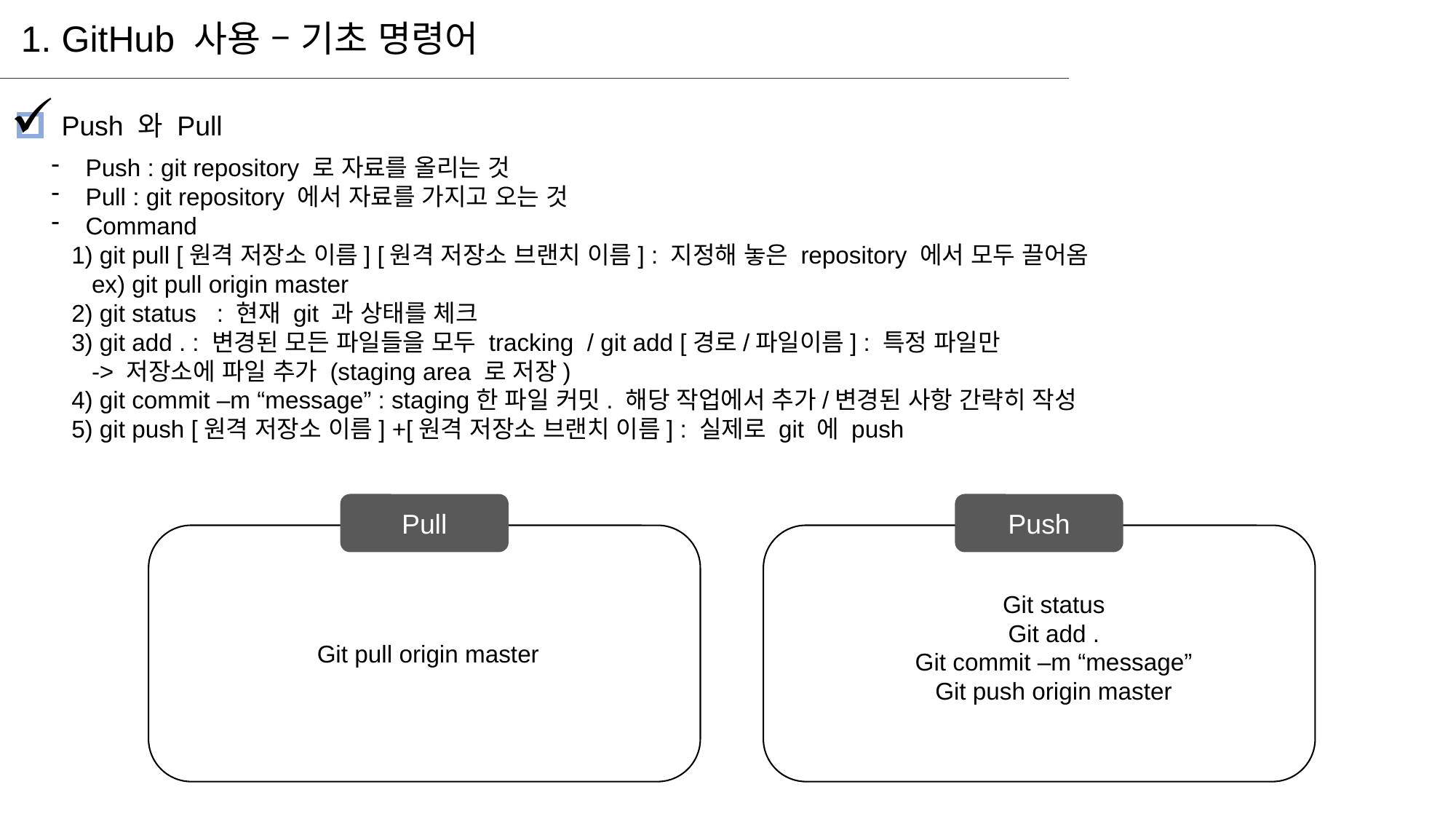

1. GitHub 사용 – 기초 명령어

Push 와 Pull
Push : git repository 로 자료를 올리는 것
Pull : git repository 에서 자료를 가지고 오는 것
Command
   1) git pull [원격 저장소 이름] [원격 저장소 브랜치 이름] : 지정해 놓은 repository 에서 모두 끌어옴
      ex) git pull origin master
   2) git status   : 현재 git 과 상태를 체크
   3) git add . : 변경된 모든 파일들을 모두 tracking  / git add [경로/파일이름] : 특정 파일만
      -> 저장소에 파일 추가 (staging area 로 저장)
   4) git commit –m “message” : staging한 파일 커밋. 해당 작업에서 추가/변경된 사항 간략히 작성
   5) git push [원격 저장소 이름] +[원격 저장소 브랜치 이름] : 실제로 git 에 push
Pull
Push

Git status
Git add .
Git commit –m “message”
Git push origin master
Git pull origin master